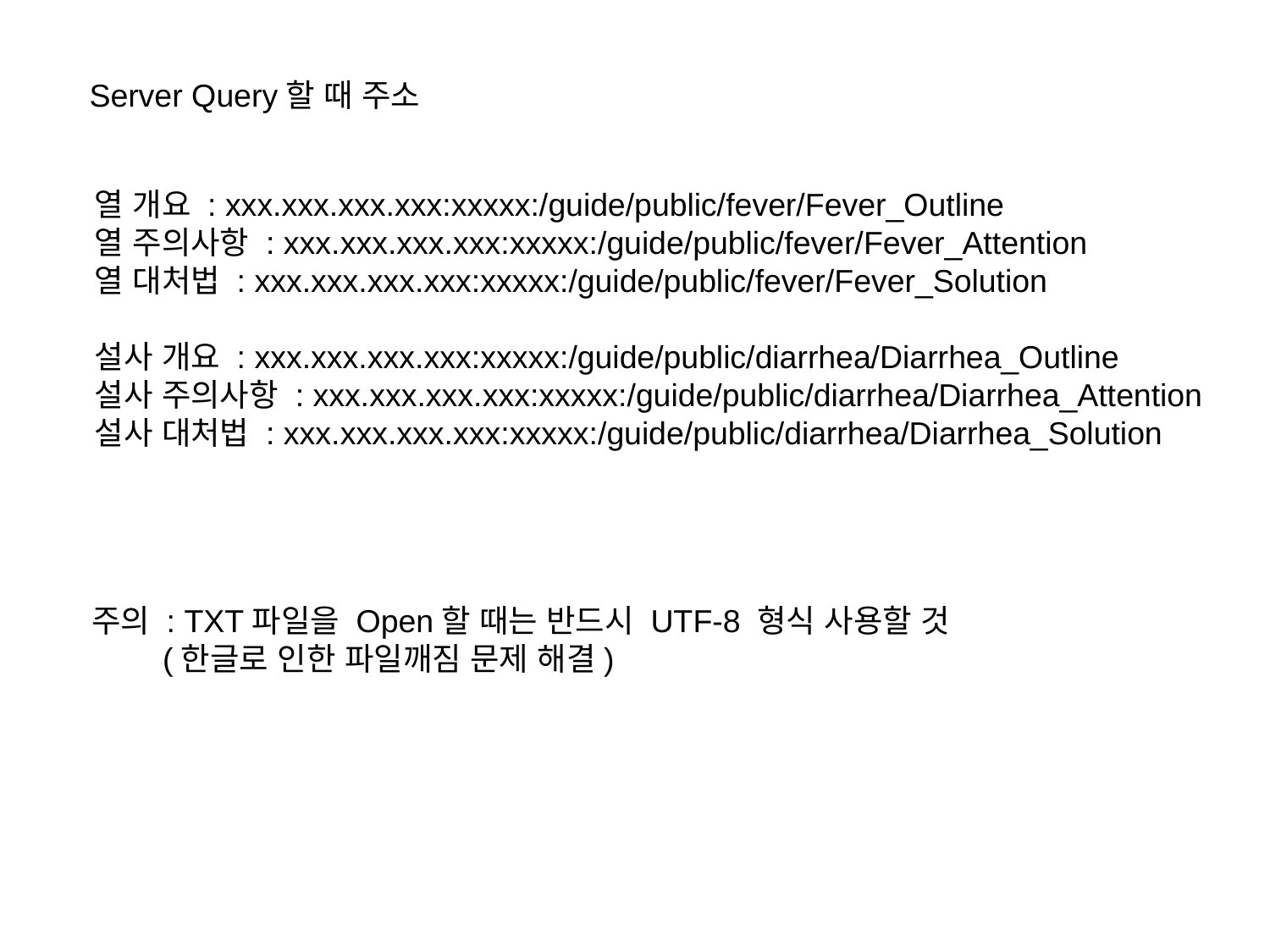

Server Query할 때 주소
열 개요 : xxx.xxx.xxx.xxx:xxxxx:/guide/public/fever/Fever_Outline
열 주의사항 : xxx.xxx.xxx.xxx:xxxxx:/guide/public/fever/Fever_Attention
열 대처법 : xxx.xxx.xxx.xxx:xxxxx:/guide/public/fever/Fever_Solution

설사 개요 : xxx.xxx.xxx.xxx:xxxxx:/guide/public/diarrhea/Diarrhea_Outline
설사 주의사항 : xxx.xxx.xxx.xxx:xxxxx:/guide/public/diarrhea/Diarrhea_Attention
설사 대처법 : xxx.xxx.xxx.xxx:xxxxx:/guide/public/diarrhea/Diarrhea_Solution
주의 : TXT파일을 Open할 때는 반드시 UTF-8 형식 사용할 것
        (한글로 인한 파일깨짐 문제 해결)